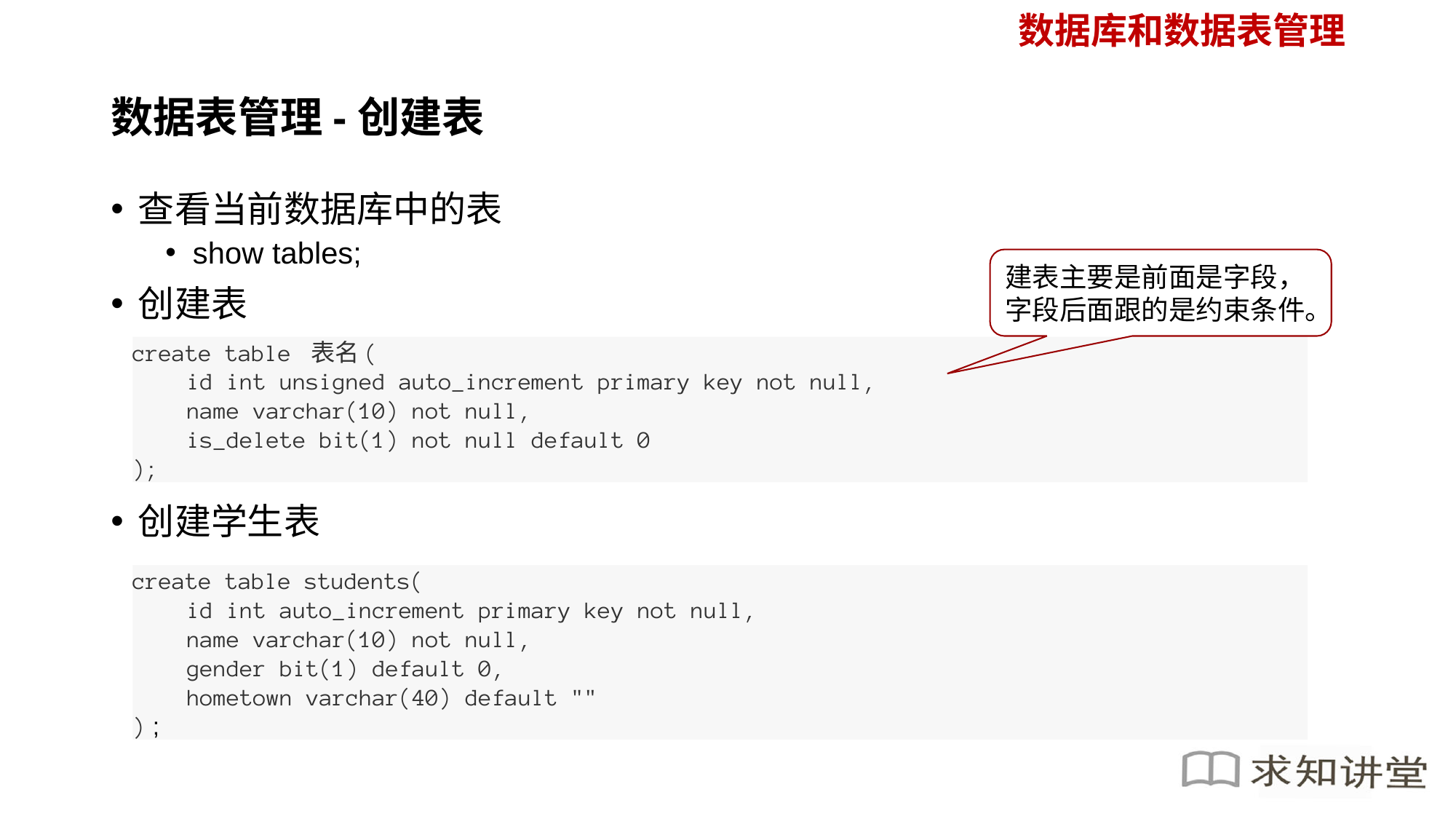

数据库和数据表管理
# 数据表管理-创建表
查看当前数据库中的表
show tables;
创建表

创建学生表

建表主要是前面是字段，字段后面跟的是约束条件。
create table 表名(
id int unsigned auto_increment primary key not null,
name varchar(10) not null,
is_delete bit(1) not null default 0
);
create table students(
id int auto_increment primary key not null,
name varchar(10) not null,
gender bit(1) default 0,
hometown varchar(40) default ""
) ;